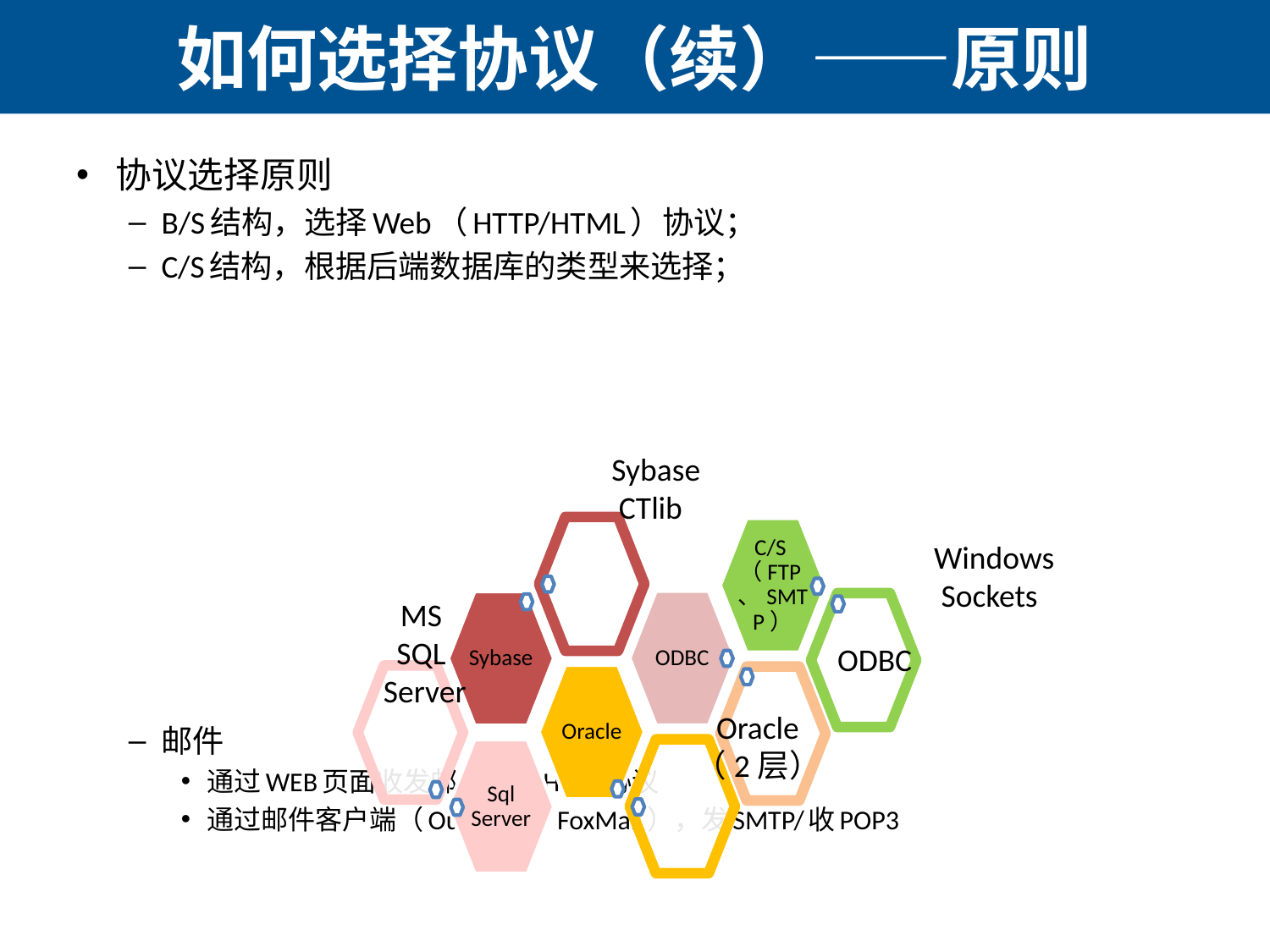

# 如何选择协议（续）——原则
协议选择原则
B/S结构，选择Web（HTTP/HTML）协议；
C/S结构，根据后端数据库的类型来选择；

邮件
通过WEB页面收发邮件——HTTP协议
通过邮件客户端（OutLook、FoxMail），发SMTP/收POP3
Sql Server
Oracle
Sybase
ODBC
C/S（FTP、SMTP）
Sybase
 CTlib
Windows
 Sockets
MS
SQL
Server
ODBC
Oracle
（2层）